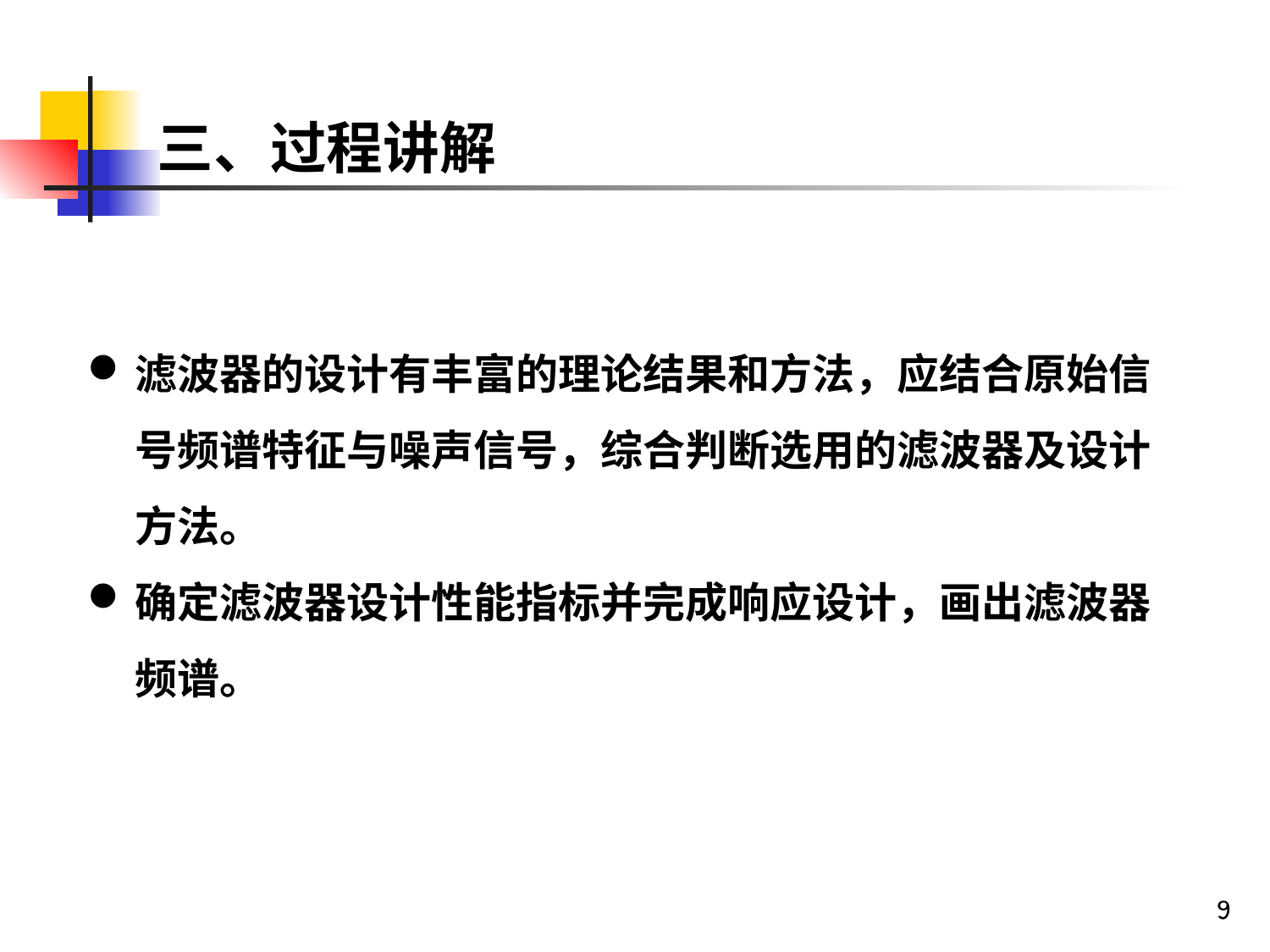

三、过程讲解
滤波器的设计有丰富的理论结果和方法，应结合原始信号频谱特征与噪声信号，综合判断选用的滤波器及设计方法。
确定滤波器设计性能指标并完成响应设计，画出滤波器频谱。
9
9